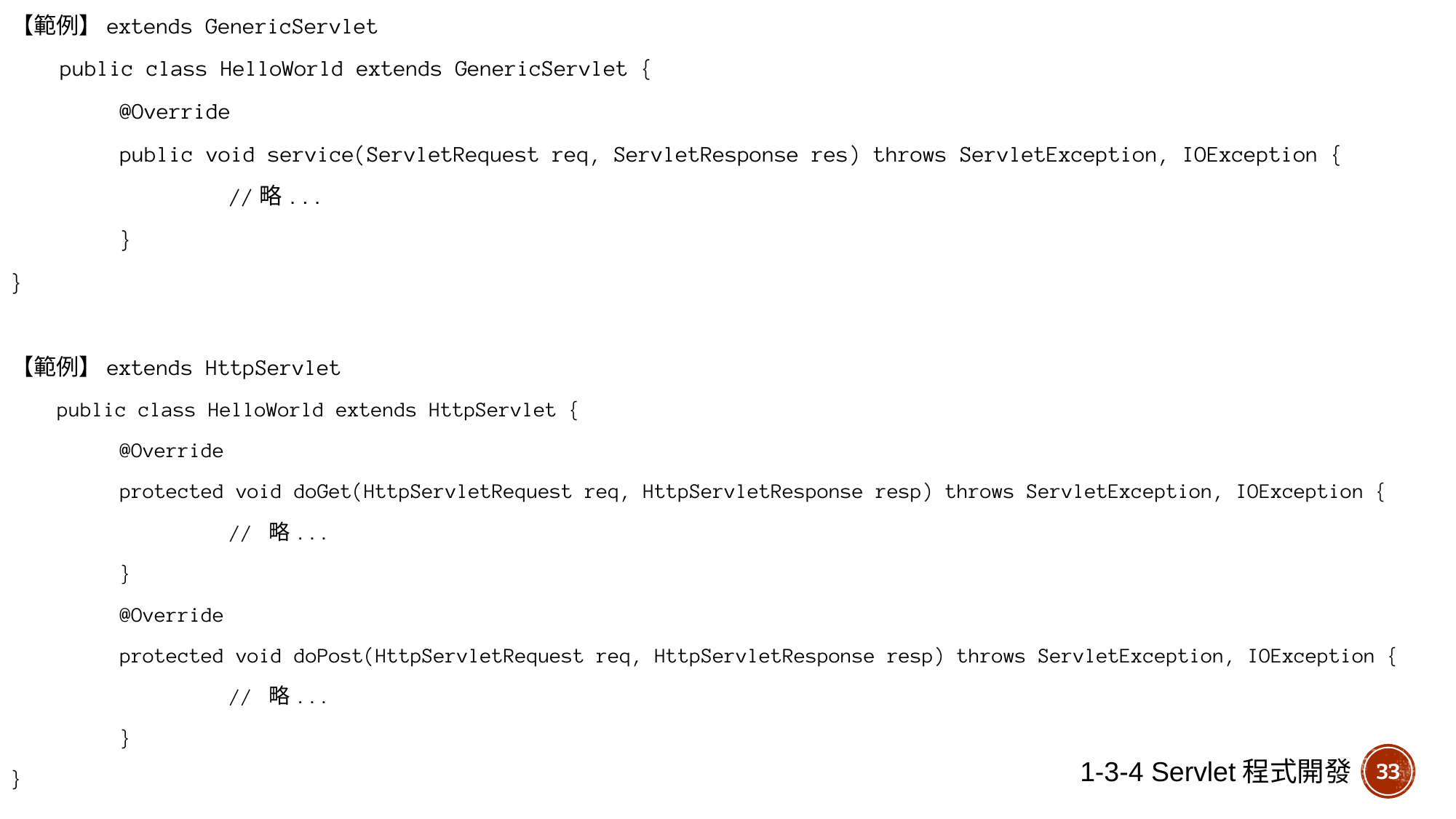

【範例】extends GenericServlet
    public class HelloWorld extends GenericServlet {
	@Override
	public void service(ServletRequest req, ServletResponse res) throws ServletException, IOException {
		//略...
	}
}

【範例】extends HttpServlet
    public class HelloWorld extends HttpServlet {
	@Override
	protected void doGet(HttpServletRequest req, HttpServletResponse resp) throws ServletException, IOException {
		// 略...
	}
	@Override
	protected void doPost(HttpServletRequest req, HttpServletResponse resp) throws ServletException, IOException {
		// 略...
	}
}

1-3-4 Servlet程式開發
33